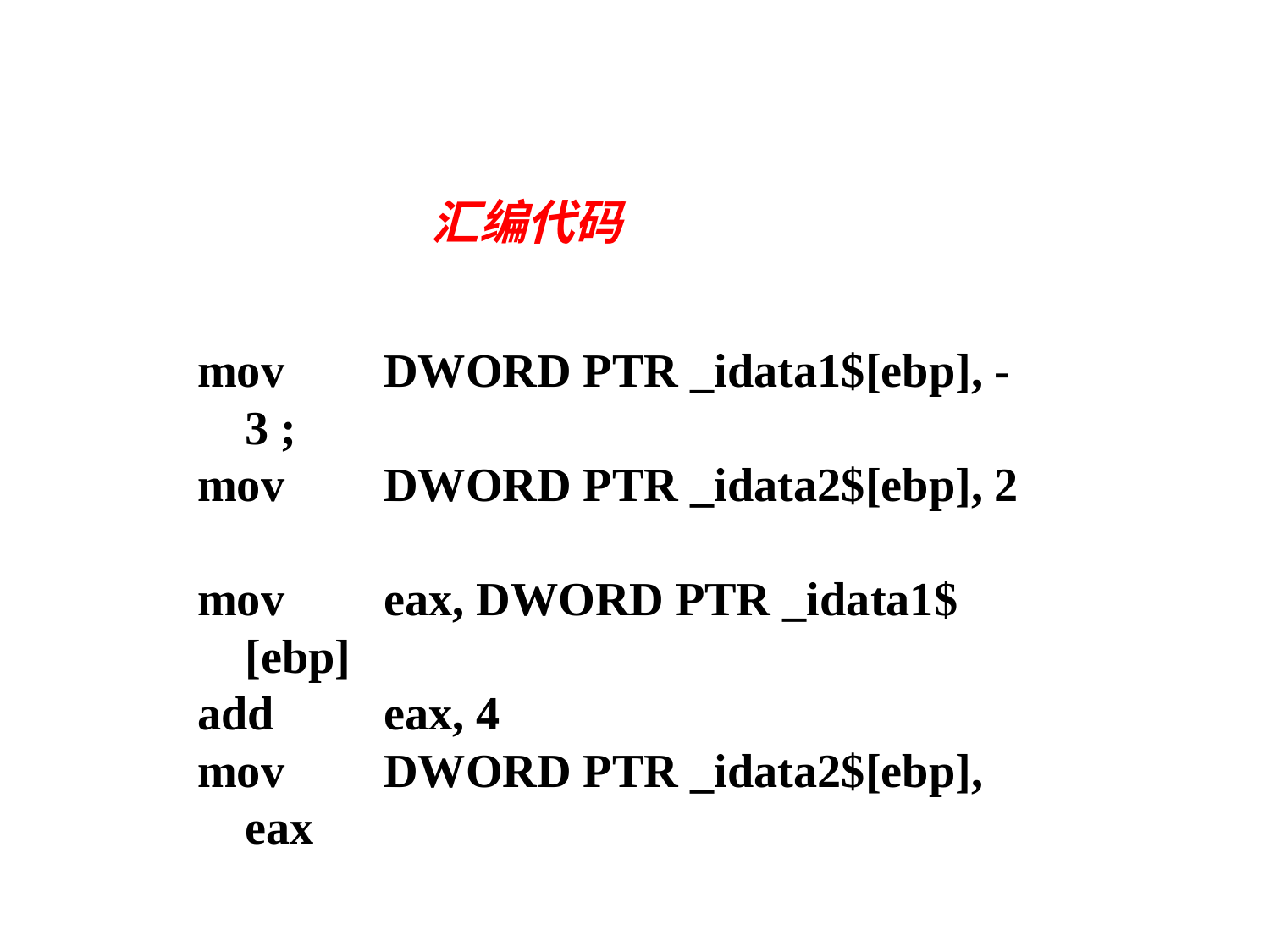

汇编代码
mov	 DWORD PTR _idata1$[ebp], -3 ;
mov	 DWORD PTR _idata2$[ebp], 2

mov	 eax, DWORD PTR _idata1$[ebp]
add	 eax, 4
mov	 DWORD PTR _idata2$[ebp], eax